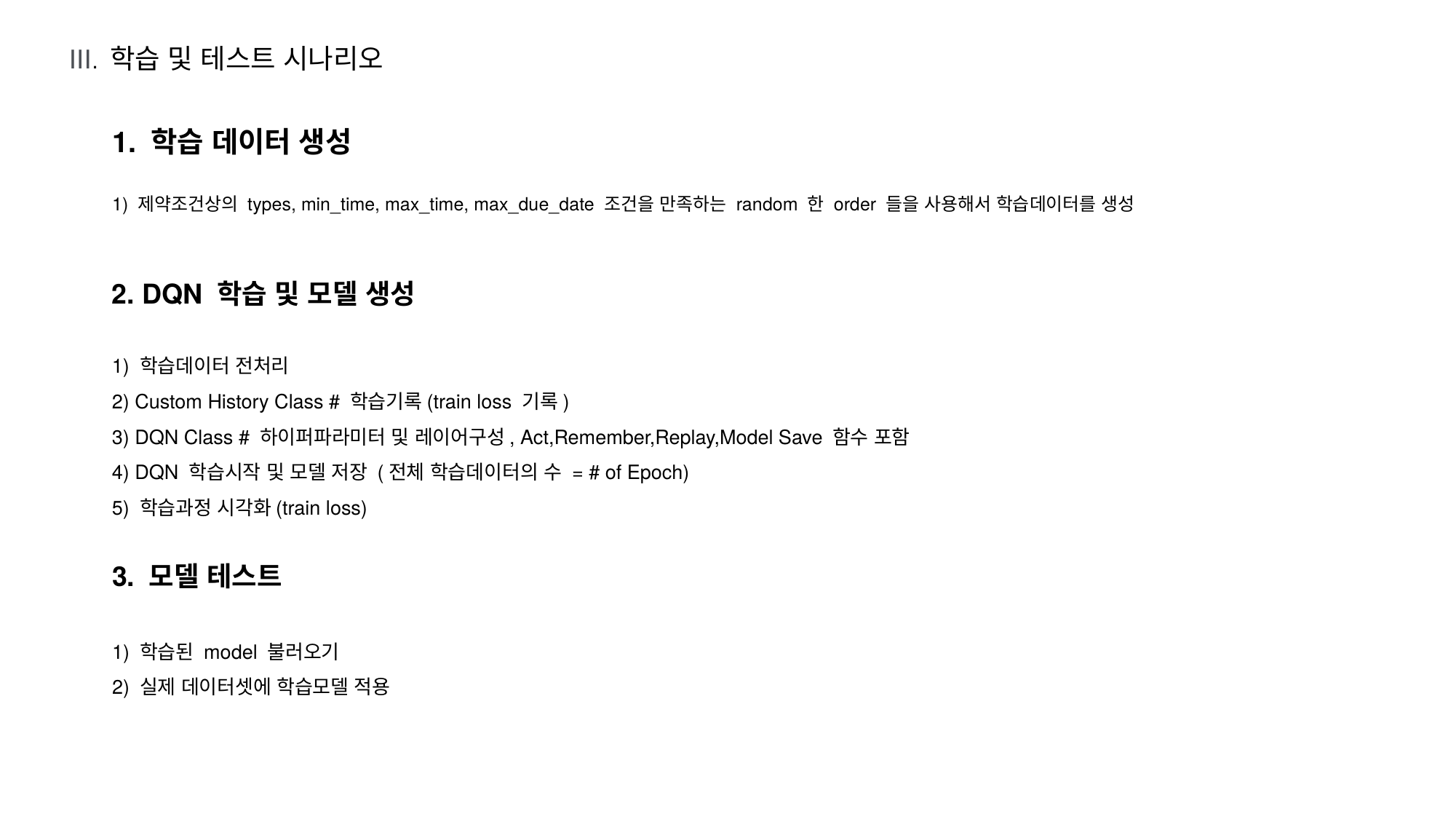

III. 학습 및 테스트 시나리오
1. 학습 데이터 생성

1) 제약조건상의 types, min_time, max_time, max_due_date 조건을 만족하는 random 한 order 들을 사용해서 학습데이터를 생성
2. DQN 학습 및 모델 생성

1) 학습데이터 전처리
2) Custom History Class # 학습기록(train loss 기록)
3) DQN Class # 하이퍼파라미터 및 레이어구성, Act,Remember,Replay,Model Save 함수 포함
4) DQN 학습시작 및 모델 저장 (전체 학습데이터의 수 = # of Epoch)
5) 학습과정 시각화(train loss)
3. 모델 테스트

1) 학습된 model 불러오기
2) 실제 데이터셋에 학습모델 적용